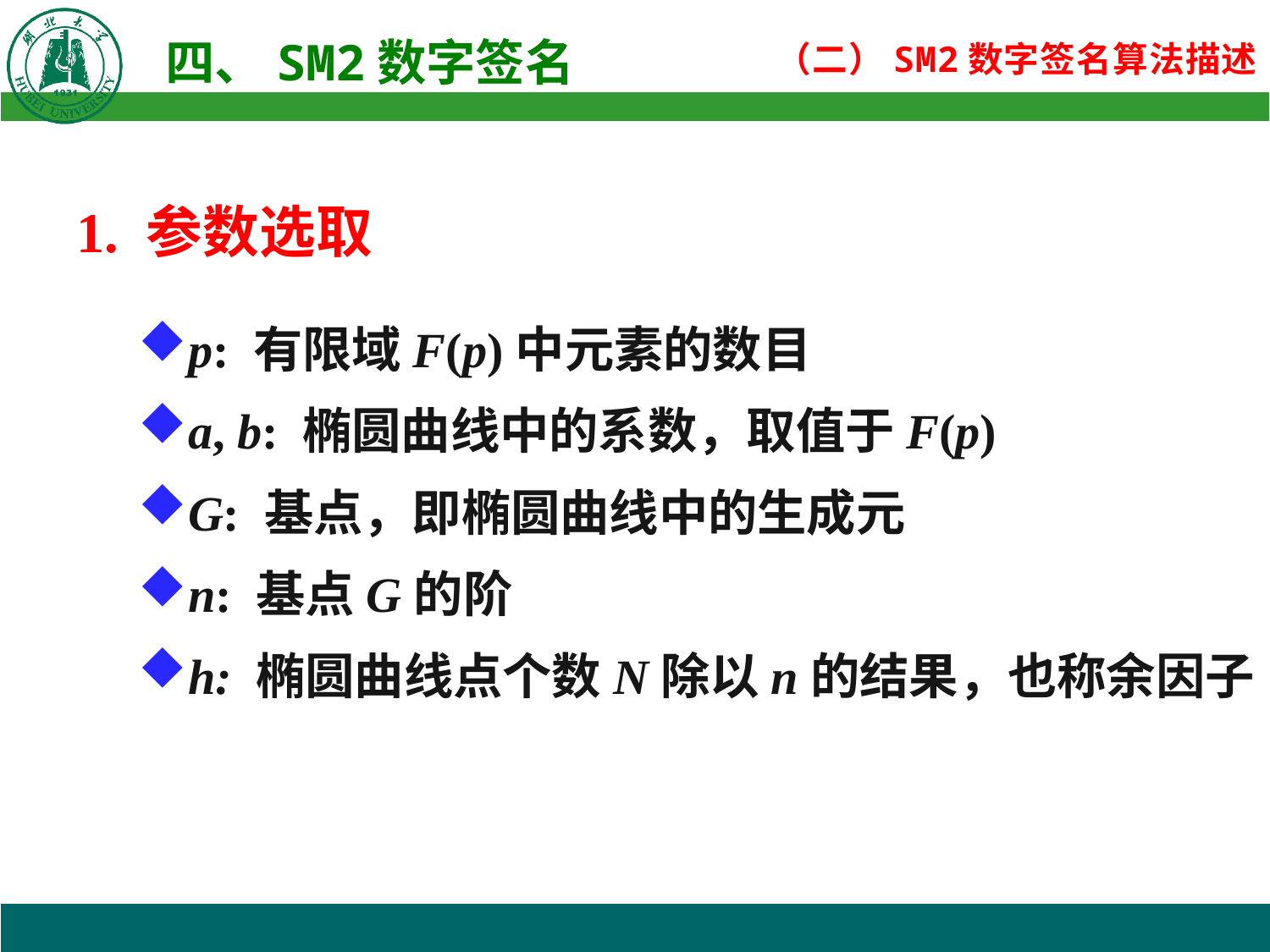

1. 参数选取
p: 有限域F(p)中元素的数目
a, b: 椭圆曲线中的系数，取值于F(p)
G: 基点，即椭圆曲线中的生成元
n: 基点G的阶
h: 椭圆曲线点个数N除以n的结果，也称余因子